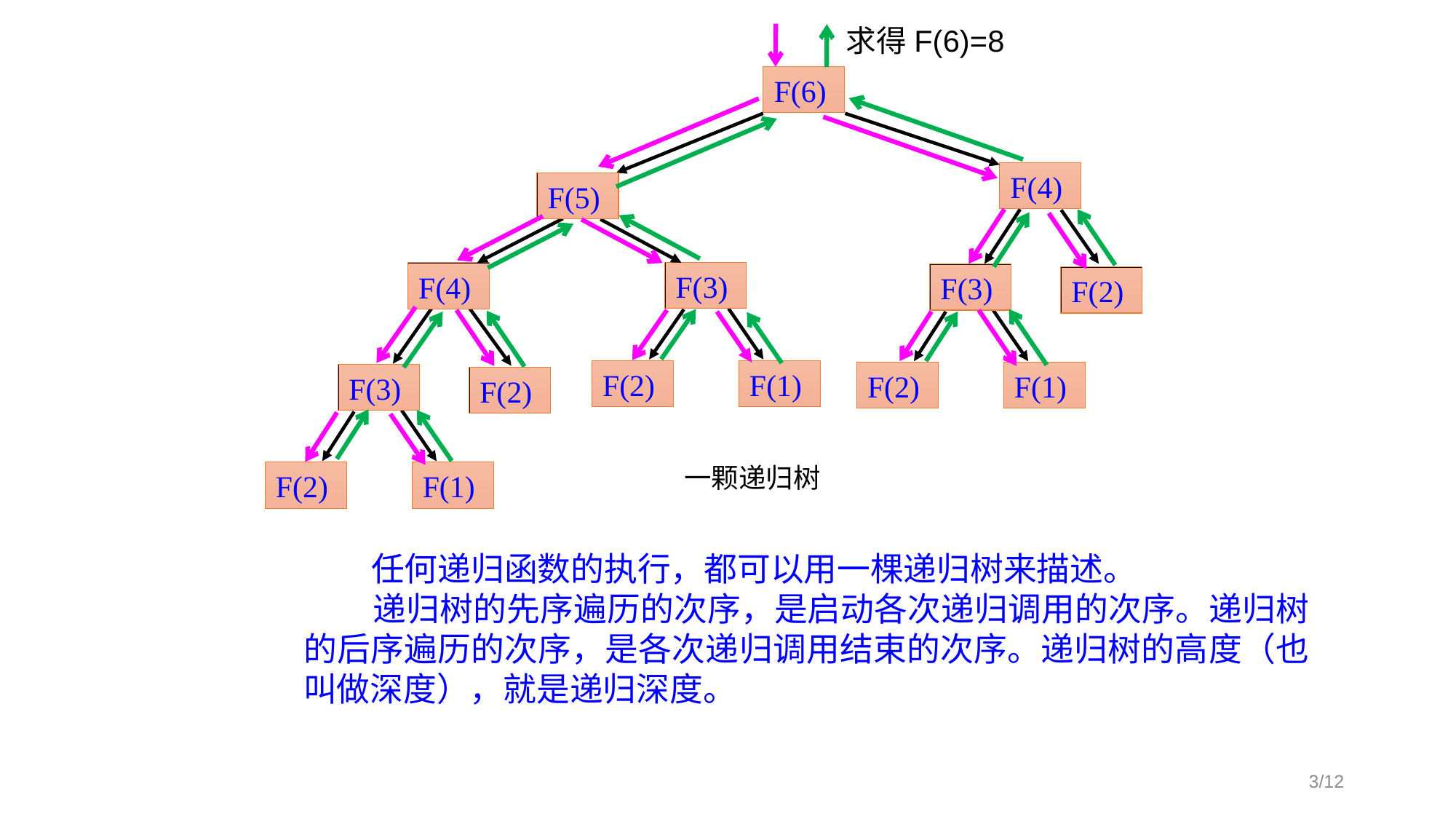

求得F(6)=8
F(6)

F(4)
F(5)

F(3)
F(4)
F(3)
F(2)

F(2)
F(1)
F(2)
F(1)
F(3)
F(2)

一颗递归树
F(2)
F(1)
        任何递归函数的执行，都可以用一棵递归树来描述。
        递归树的先序遍历的次序，是启动各次递归调用的次序。递归树的后序遍历的次序，是各次递归调用结束的次序。递归树的高度（也叫做深度），就是递归深度。
3/12